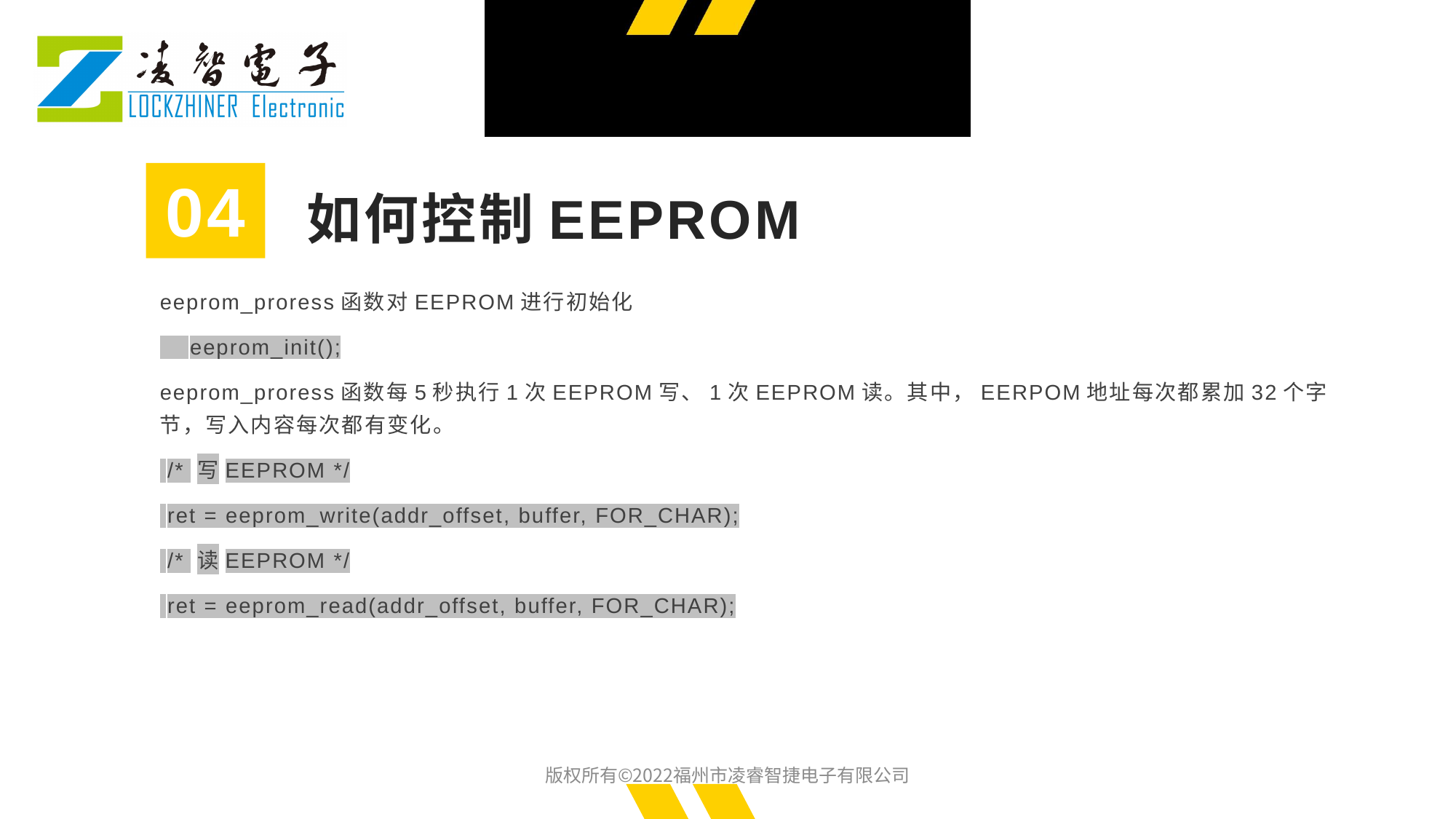

04
如何控制EEPROM
eeprom_proress函数对EEPROM进行初始化
    eeprom_init();
eeprom_proress函数每5秒执行1次EEPROM写、1次EEPROM读。其中，EERPOM地址每次都累加32个字节，写入内容每次都有变化。
 /* 写EEPROM */
 ret = eeprom_write(addr_offset, buffer, FOR_CHAR);
 /* 读EEPROM */
 ret = eeprom_read(addr_offset, buffer, FOR_CHAR);
版权所有©2022福州市凌睿智捷电子有限公司
13